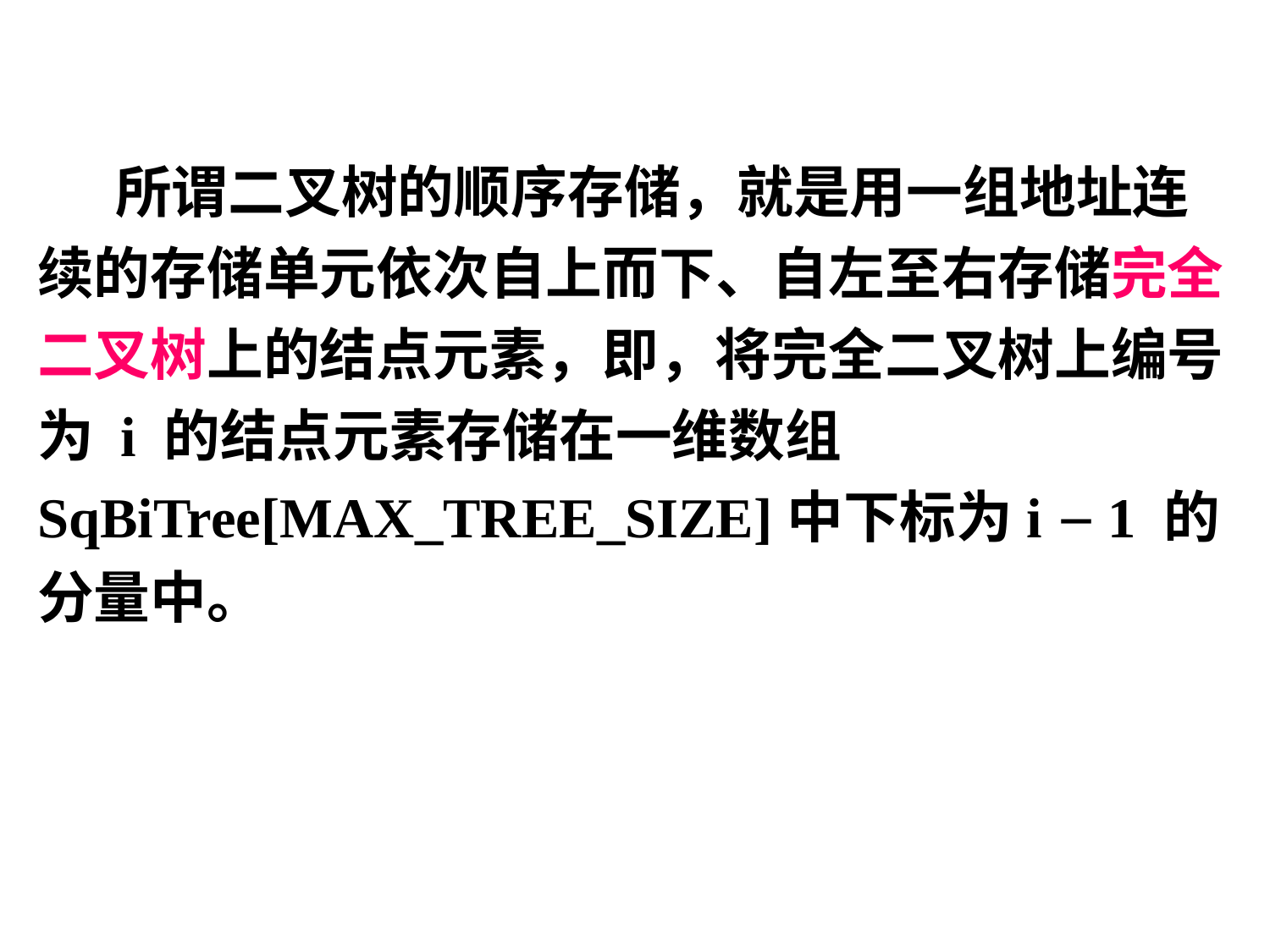

所谓二叉树的顺序存储，就是用一组地址连续的存储单元依次自上而下、自左至右存储完全二叉树上的结点元素，即，将完全二叉树上编号为 i 的结点元素存储在一维数组SqBiTree[MAX_TREE_SIZE]中下标为i－1 的分量中。